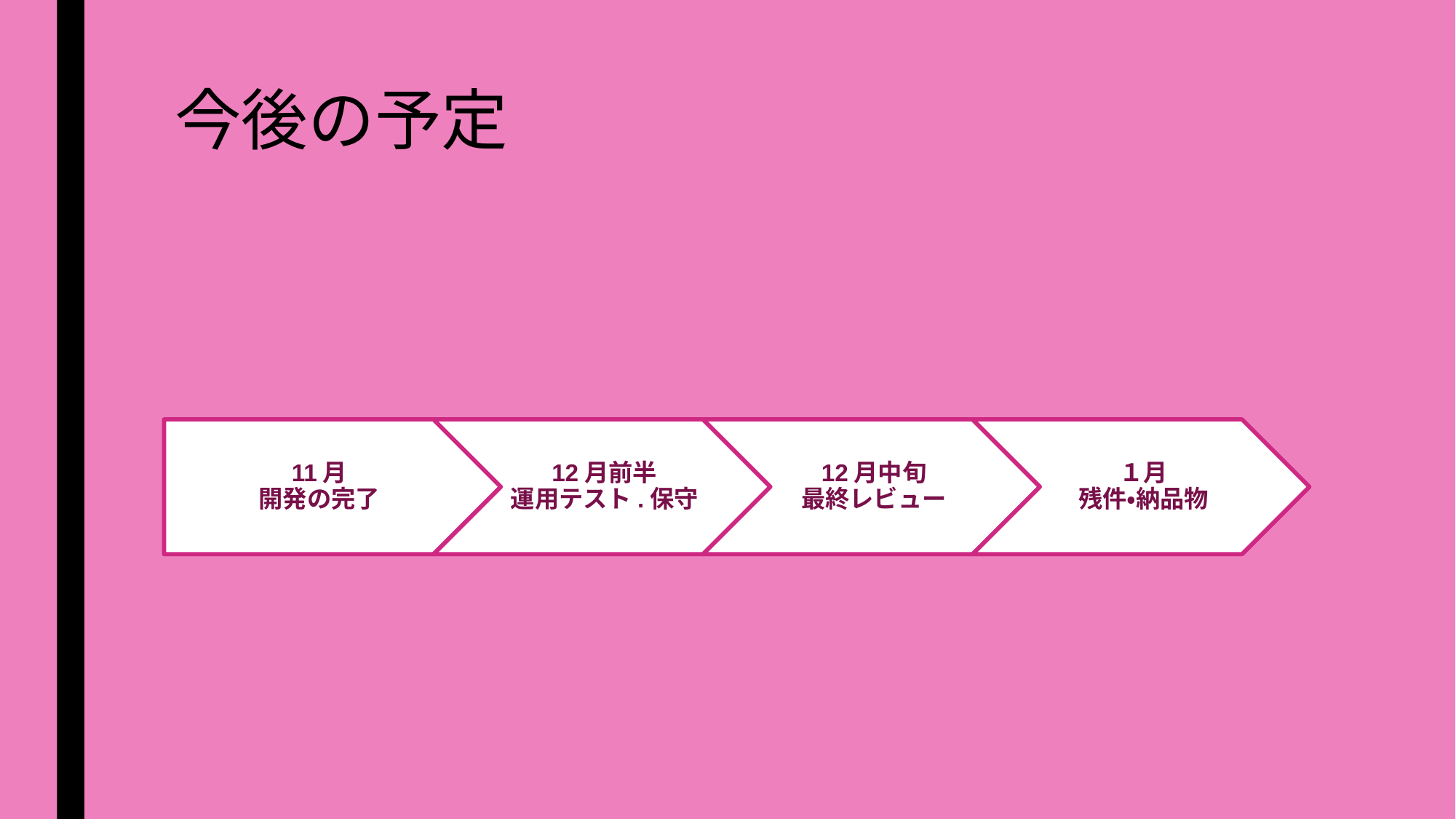

# 今後の予定
11月
開発の完了
12月前半
運用テスト.保守
12月中旬
最終レビュー
１月
残件・納品物